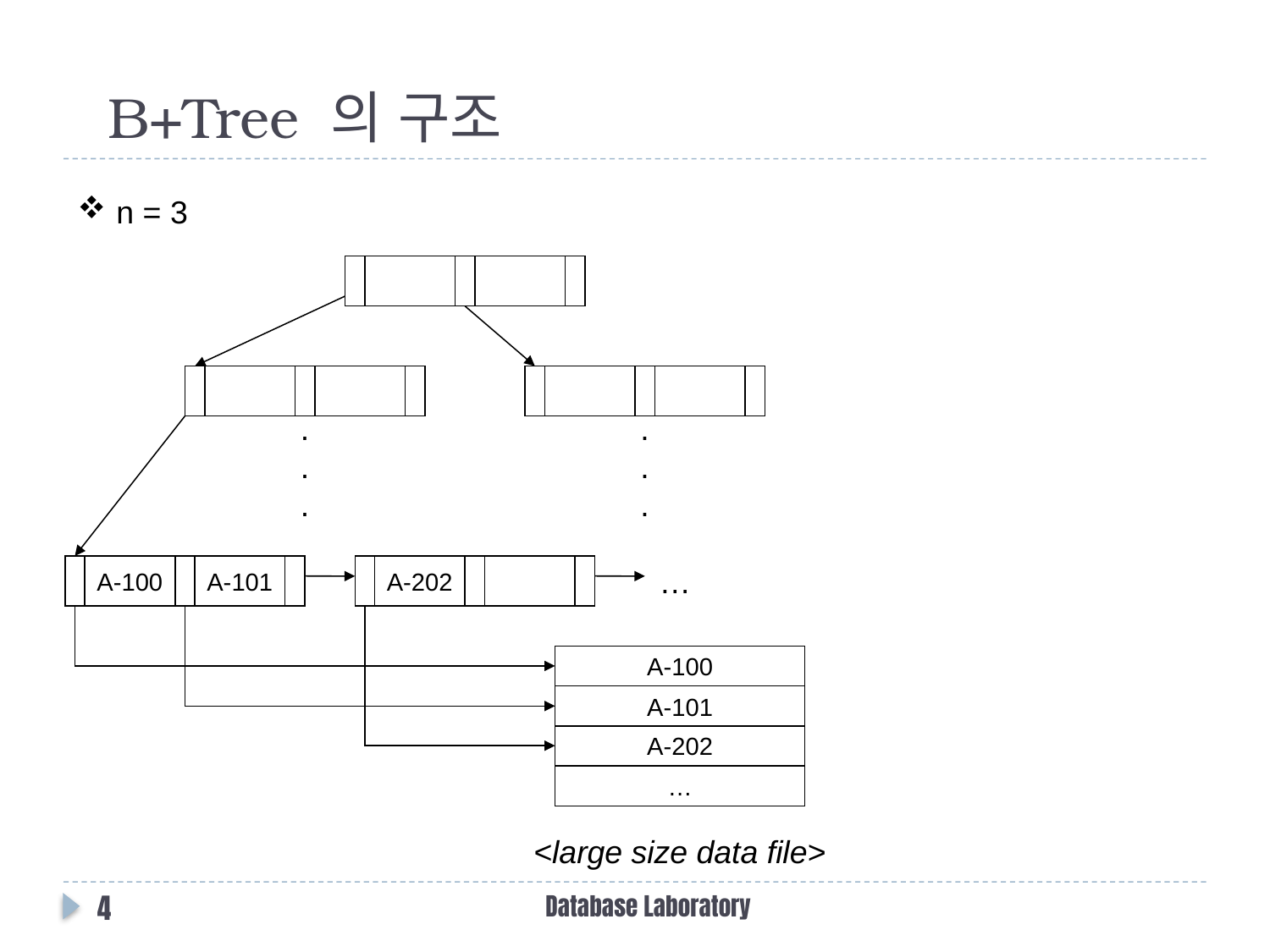

# B+Tree 의 구조
 n = 3

.
.
.
.
.
.

A-100

A-101

A-202

…

A-100
A-101
A-202
…
<large size data file>